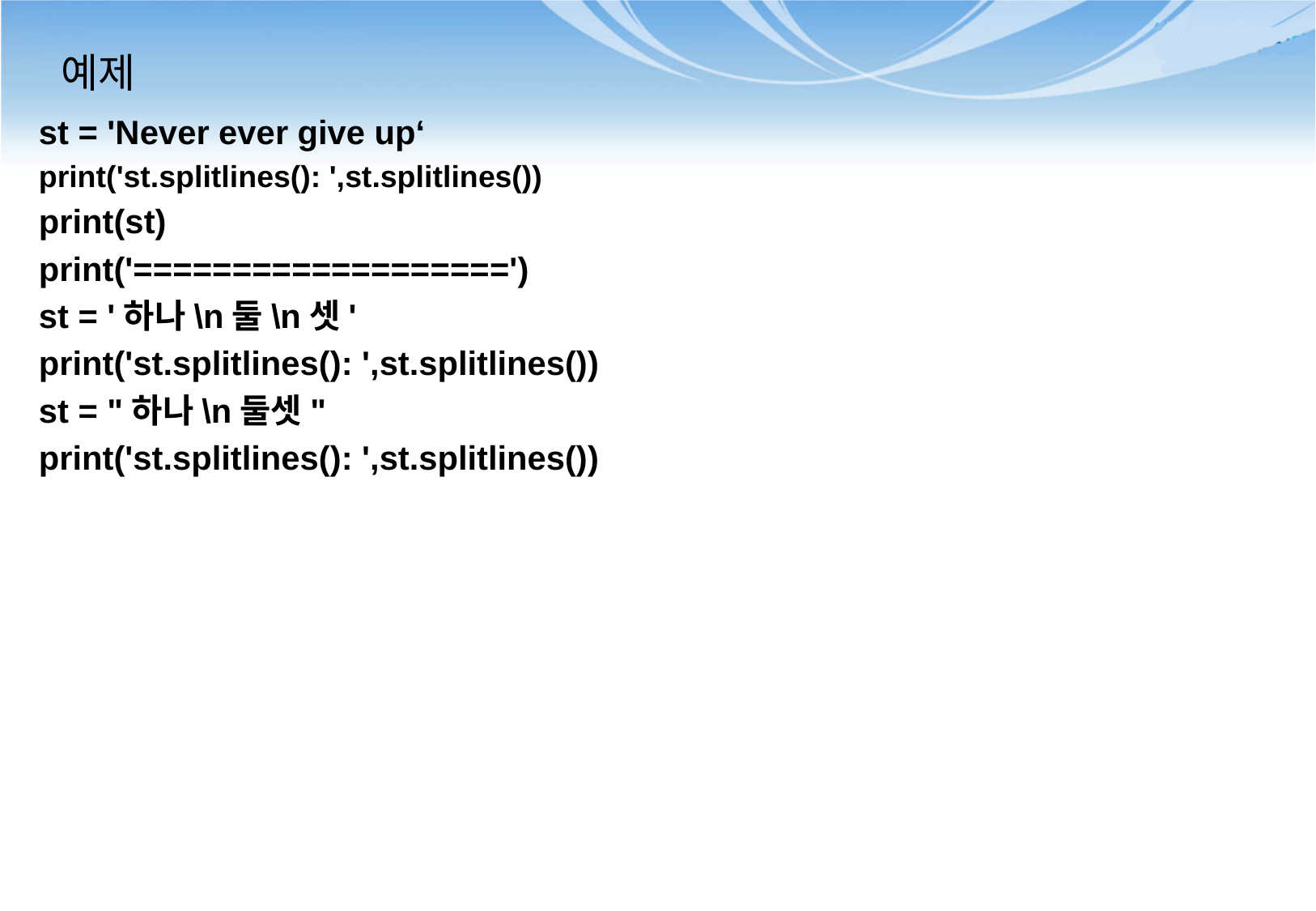

# 예제
st = 'Never ever give up‘
print('st.splitlines(): ',st.splitlines())
print(st)
print('===================')
st = '하나\n둘\n셋'
print('st.splitlines(): ',st.splitlines())
st = "하나\n둘셋"
print('st.splitlines(): ',st.splitlines())